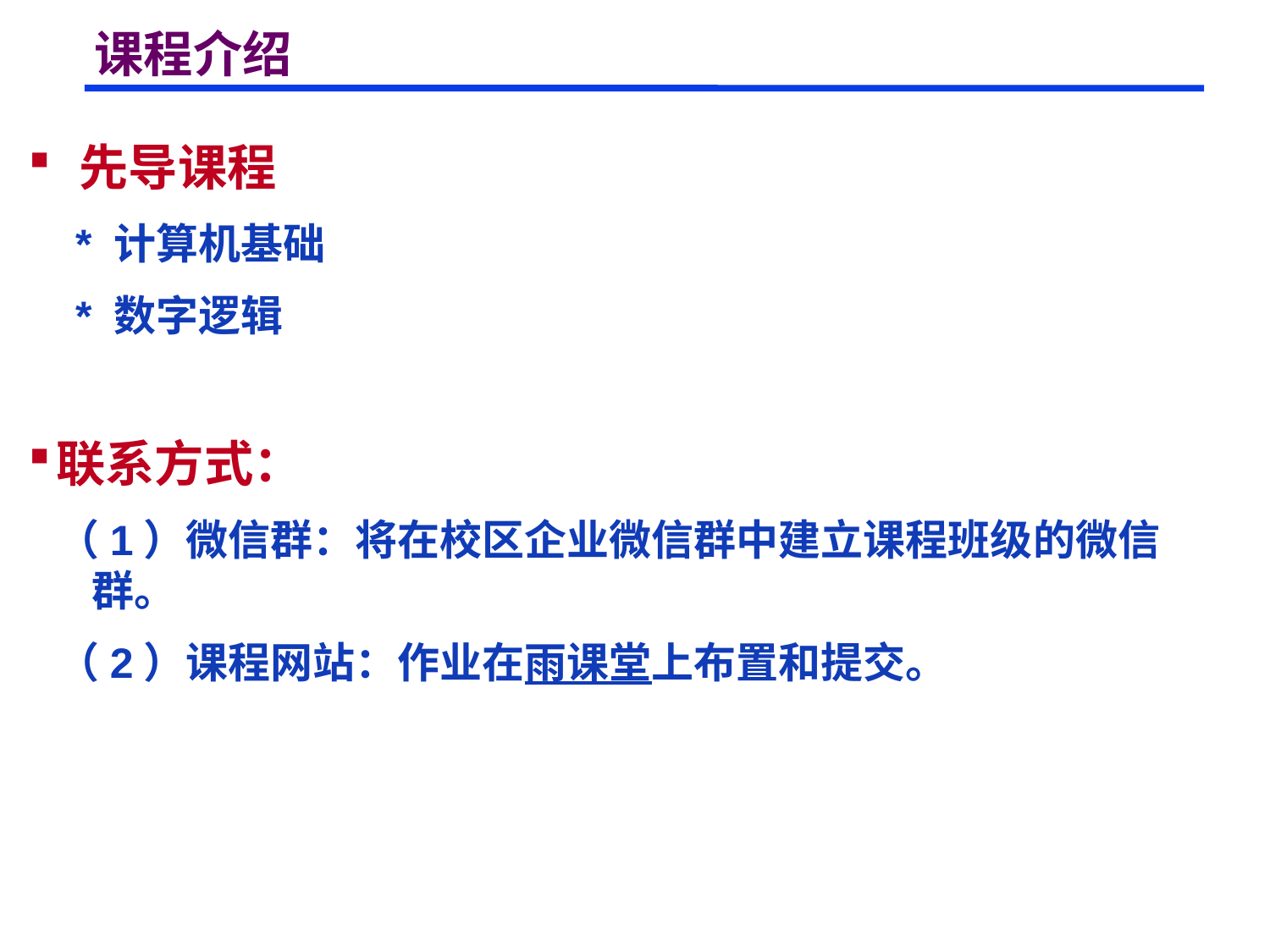

# 课程介绍
 先导课程
    * 计算机基础
    * 数字逻辑

联系方式：
  （1）微信群：将在校区企业微信群中建立课程班级的微信群。
  （2）课程网站：作业在雨课堂上布置和提交。